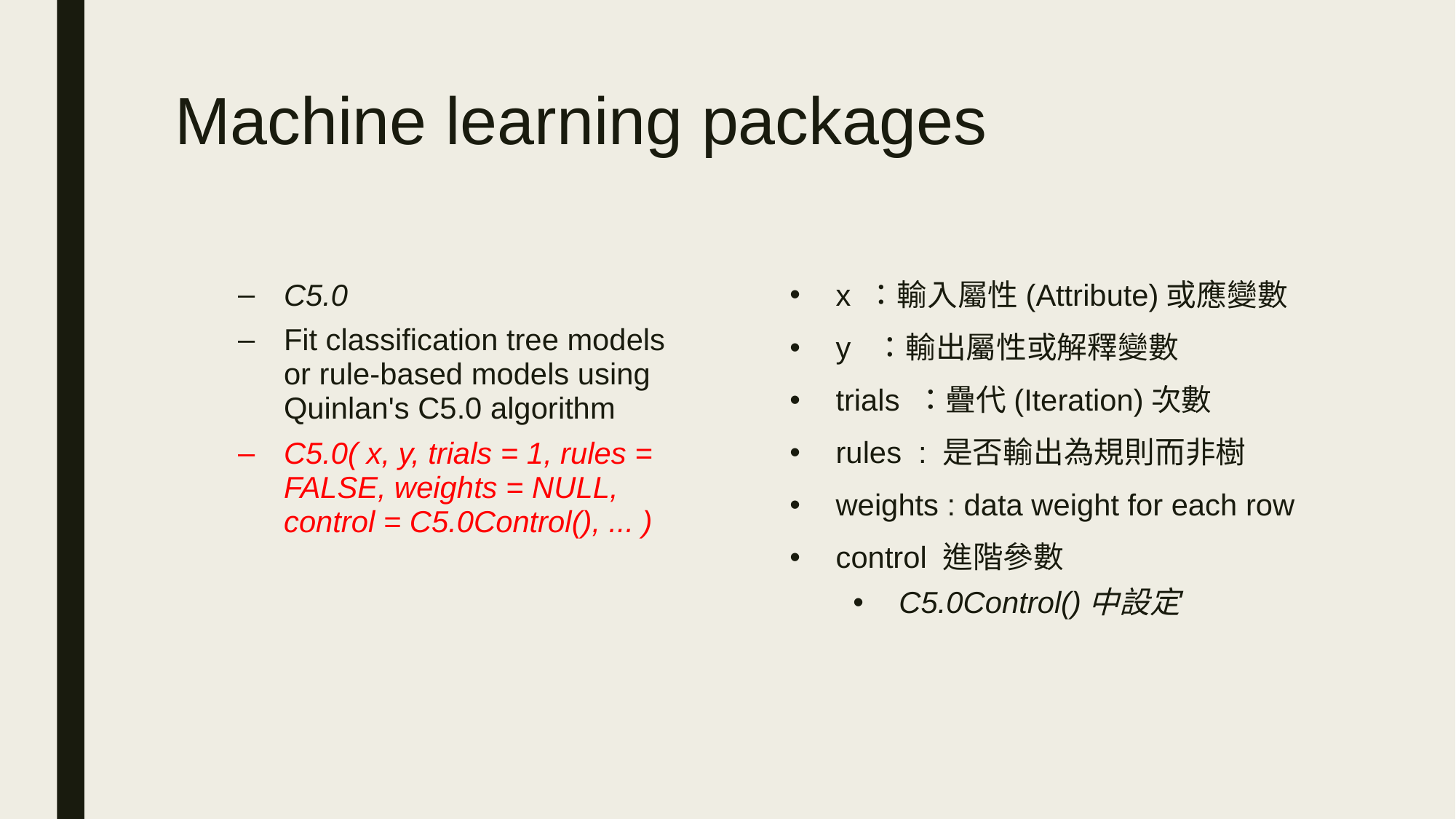

# Machine learning packages
C5.0
Fit classification tree models or rule-based models using Quinlan's C5.0 algorithm
C5.0( x, y, trials = 1, rules = FALSE, weights = NULL, control = C5.0Control(), ... )

x ：輸入屬性(Attribute)或應變數
y  ：輸出屬性或解釋變數
trials ：疊代(Iteration)次數
rules  : 是否輸出為規則而非樹
weights : data weight for each row
control 進階參數
C5.0Control()中設定